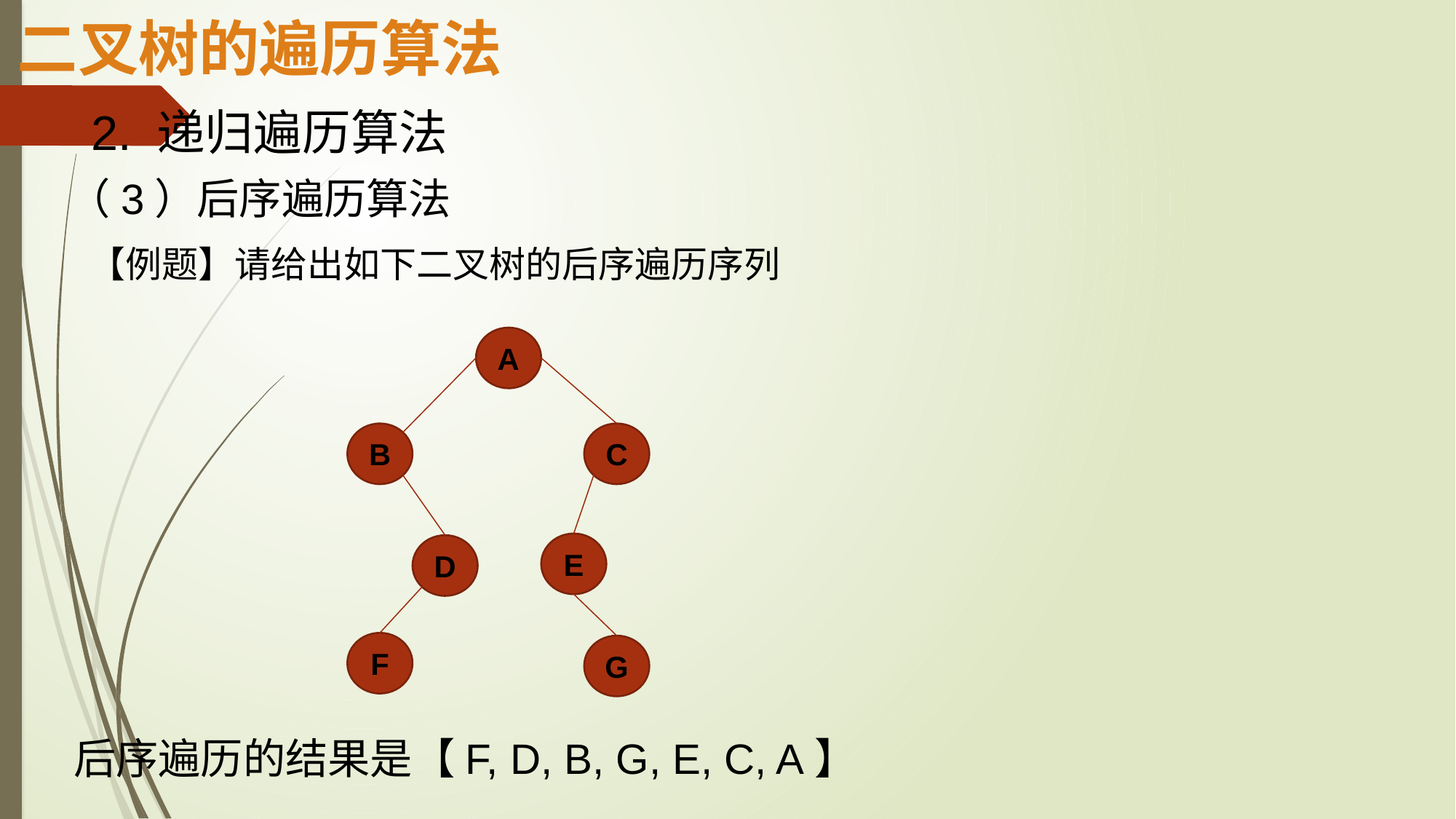

二叉树的遍历算法
2. 递归遍历算法
（3）后序遍历算法
【例题】请给出如下二叉树的后序遍历序列
A
B
C
E
D
F
G
后序遍历的结果是【F, D, B, G, E, C, A】